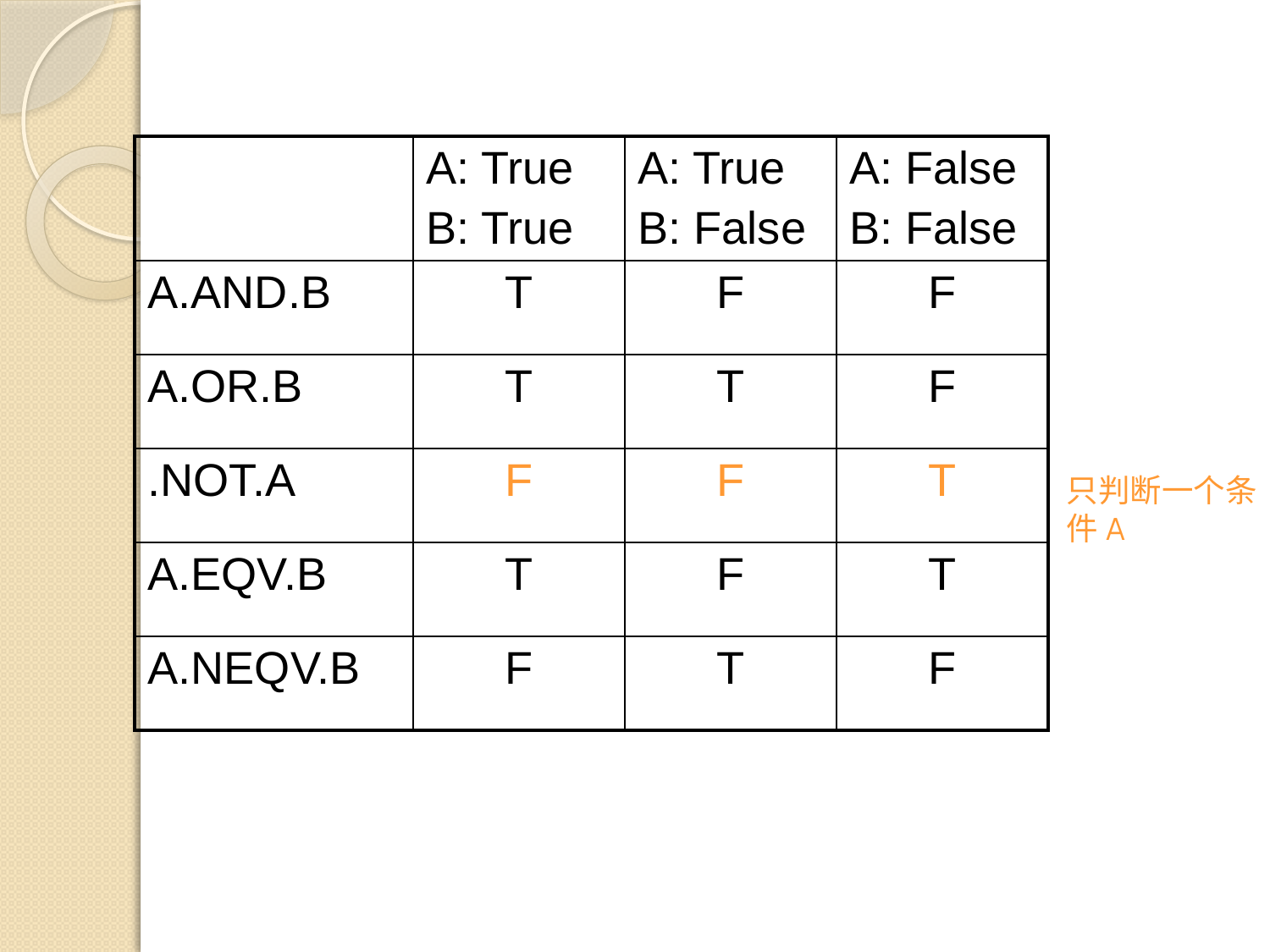

|  | A: True B: True | A: True B: False | A: False B: False |
| --- | --- | --- | --- |
| A.AND.B | T | F | F |
| A.OR.B | T | T | F |
| .NOT.A | F | F | T |
| A.EQV.B | T | F | T |
| A.NEQV.B | F | T | F |
只判断一个条件A